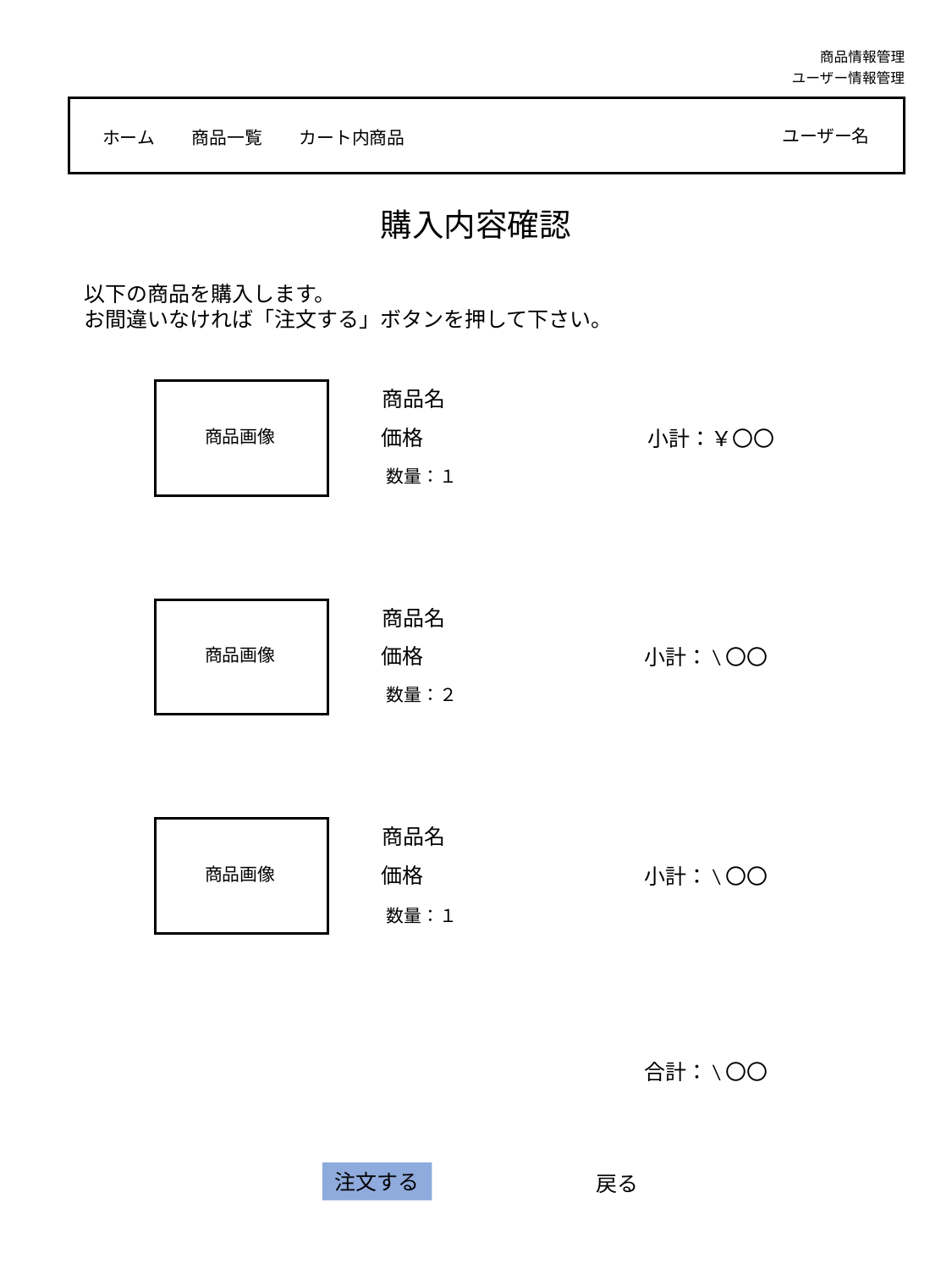

商品情報管理
ユーザー情報管理

ユーザー名
ホーム
商品一覧
カート内商品
購入内容確認
以下の商品を購入します。
お間違いなければ「注文する」ボタンを押して下さい。
商品名

価格
商品画像
小計：￥〇〇
数量：１
商品名

価格
商品画像
小計：\〇〇
数量：２
商品名

価格
商品画像
小計：\〇〇
数量：１
合計：\〇〇
注文する
戻る